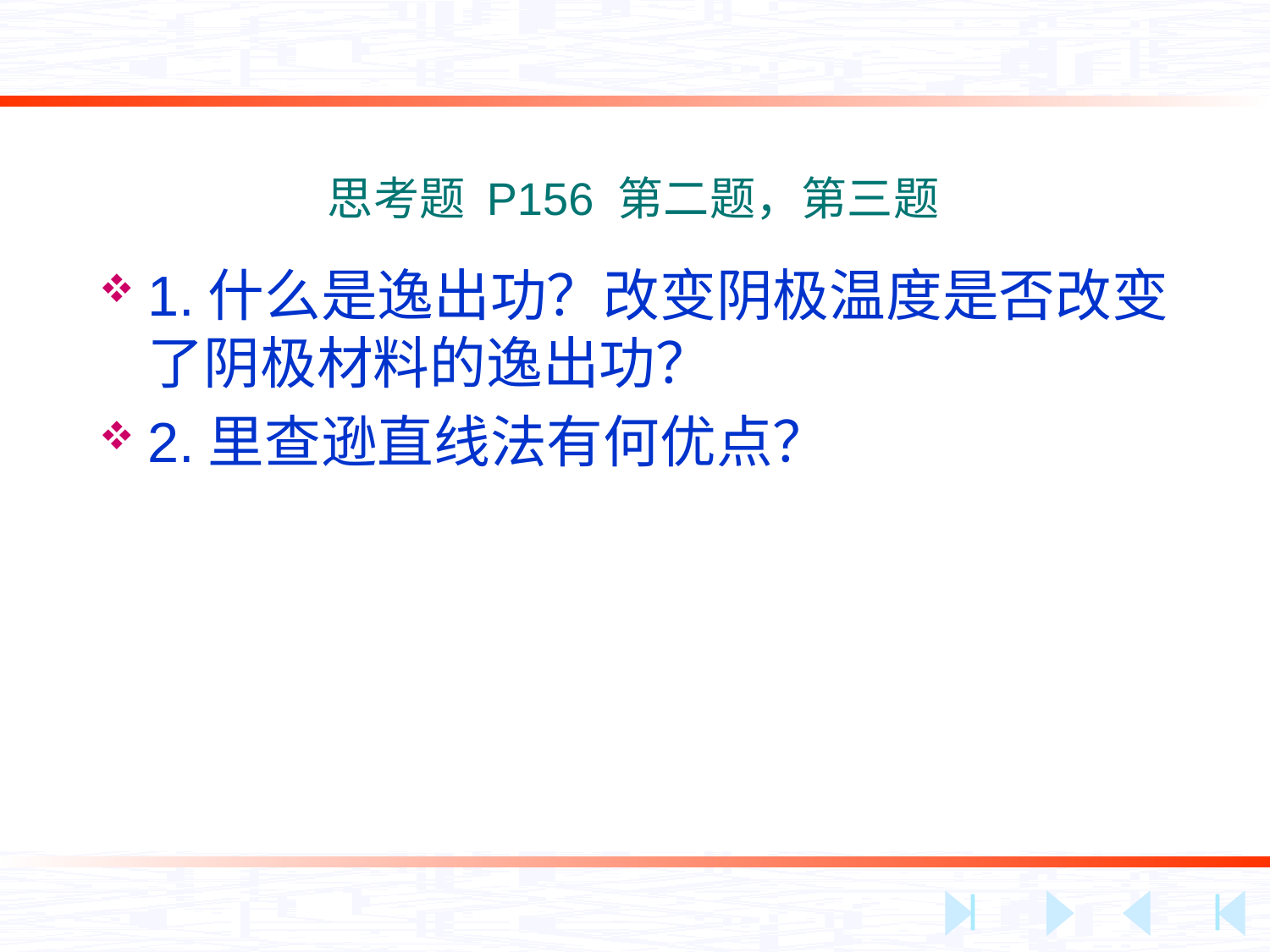

# 思考题 P156 第二题，第三题
1.什么是逸出功？改变阴极温度是否改变了阴极材料的逸出功？
2.里查逊直线法有何优点？